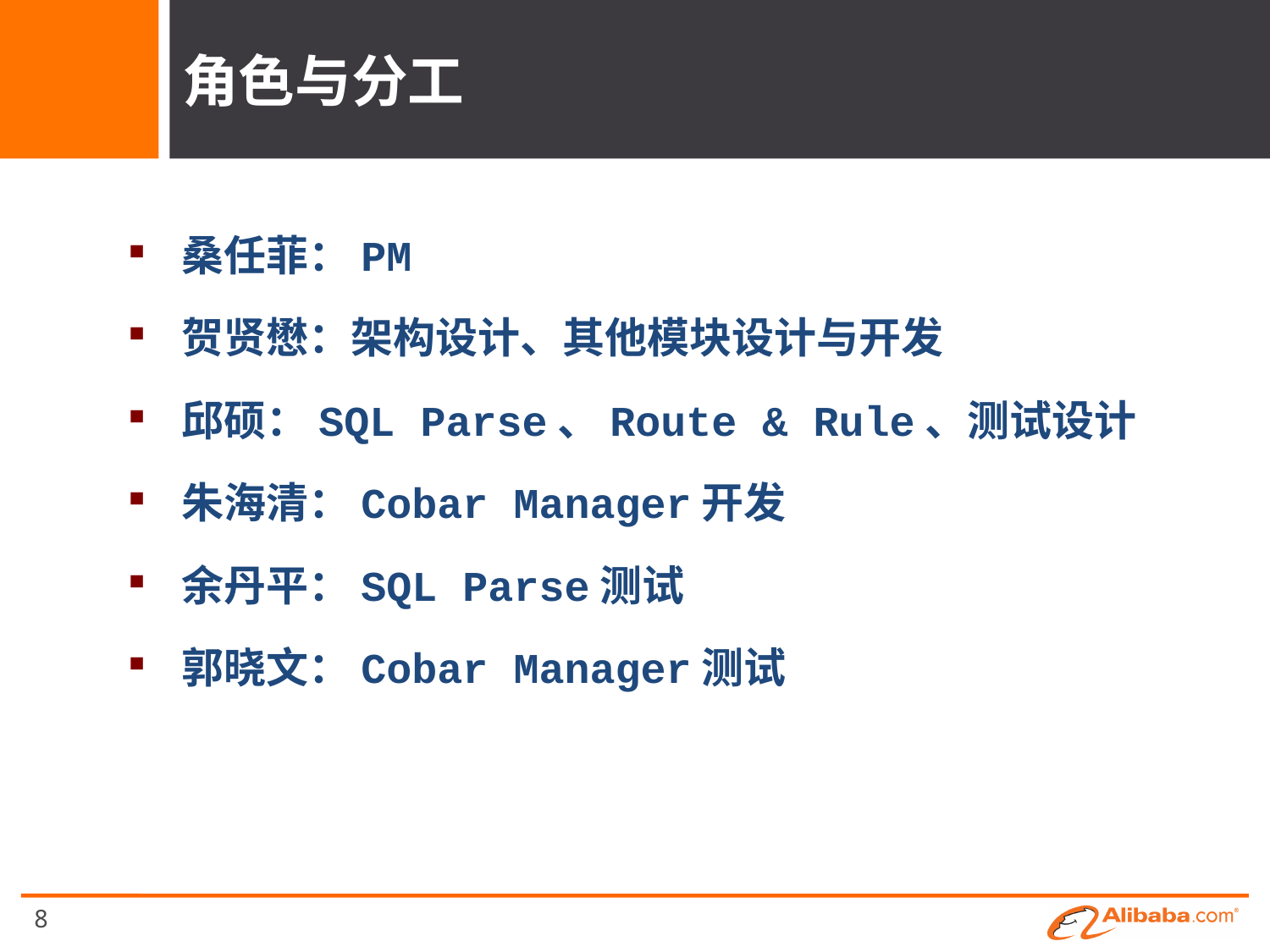

# 角色与分工
桑任菲：PM
贺贤懋：架构设计、其他模块设计与开发
邱硕：SQL Parse、Route & Rule、测试设计
朱海清：Cobar Manager开发
余丹平：SQL Parse测试
郭晓文：Cobar Manager测试
8